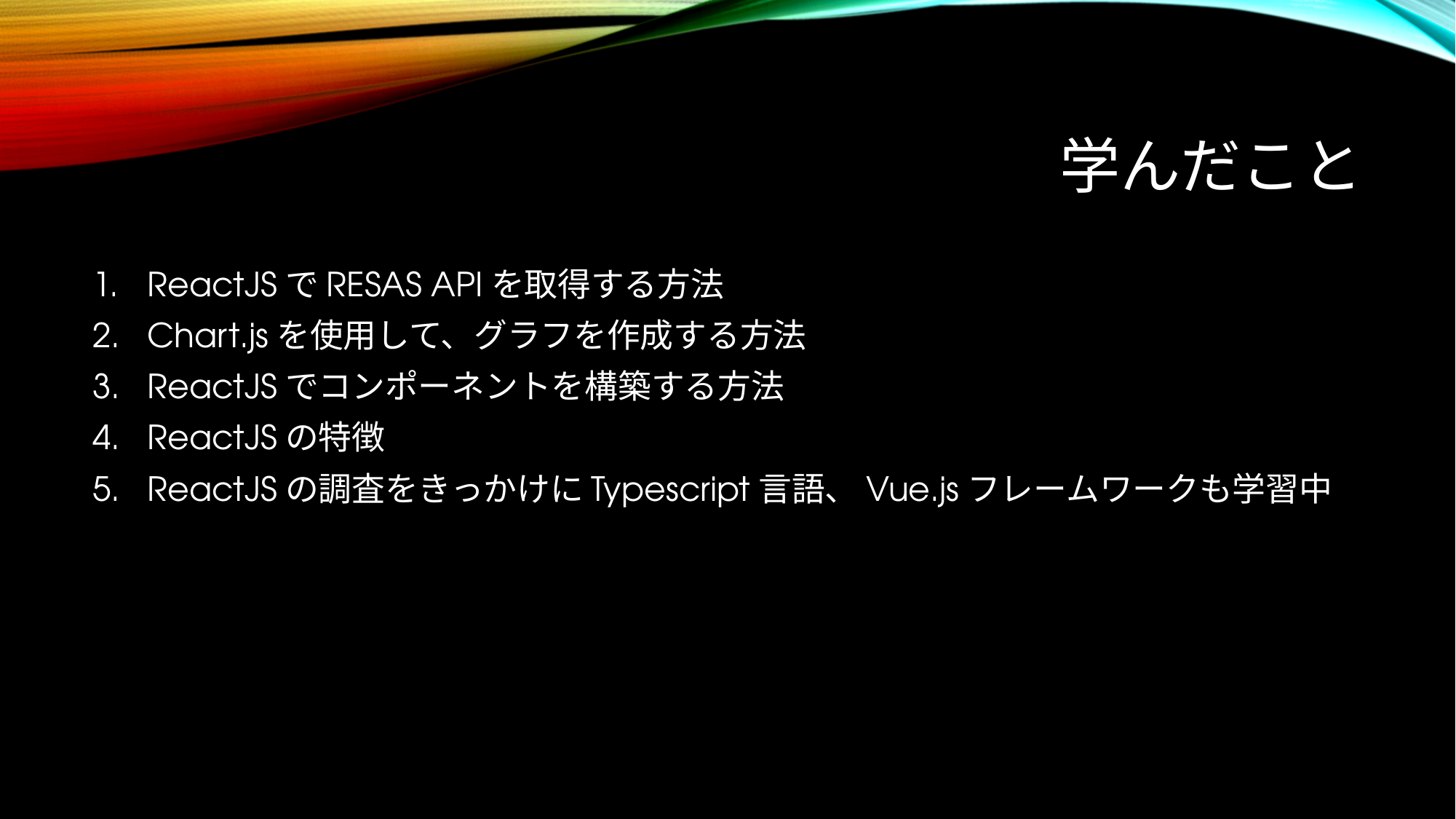

# 学んだこと
ReactJSでRESAS APIを取得する方法
Chart.jsを使用して、グラフを作成する方法
ReactJSでコンポーネントを構築する方法
ReactJSの特徴
ReactJSの調査をきっかけにTypescript言語、Vue.jsフレームワークも学習中